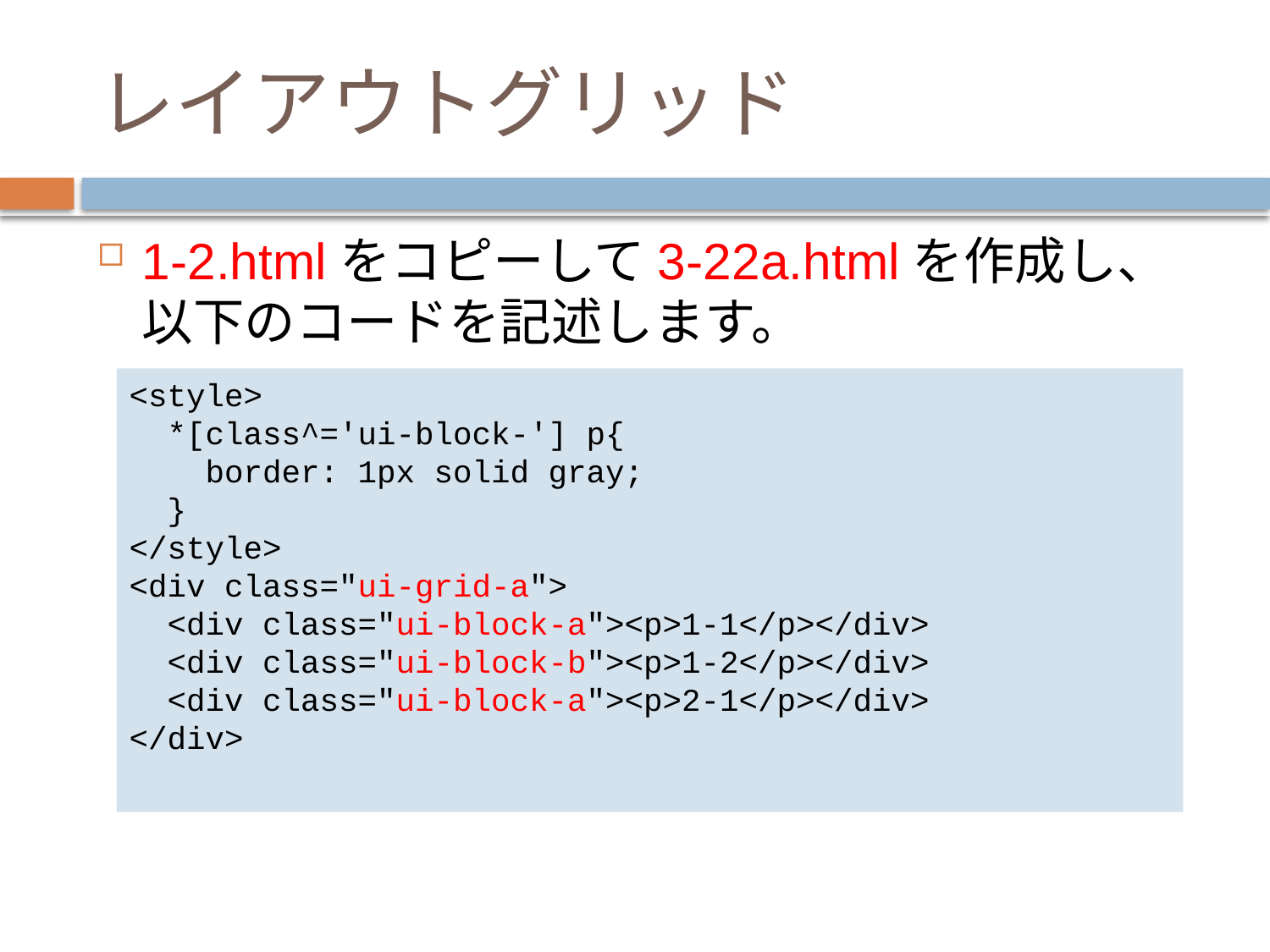

# レイアウトグリッド
1-2.htmlをコピーして3-22a.htmlを作成し、以下のコードを記述します。

<style>
  *[class^='ui-block-'] p{
    border: 1px solid gray;
  }
</style>
<div class="ui-grid-a">
  <div class="ui-block-a"><p>1-1</p></div>
  <div class="ui-block-b"><p>1-2</p></div>
  <div class="ui-block-a"><p>2-1</p></div>
</div>